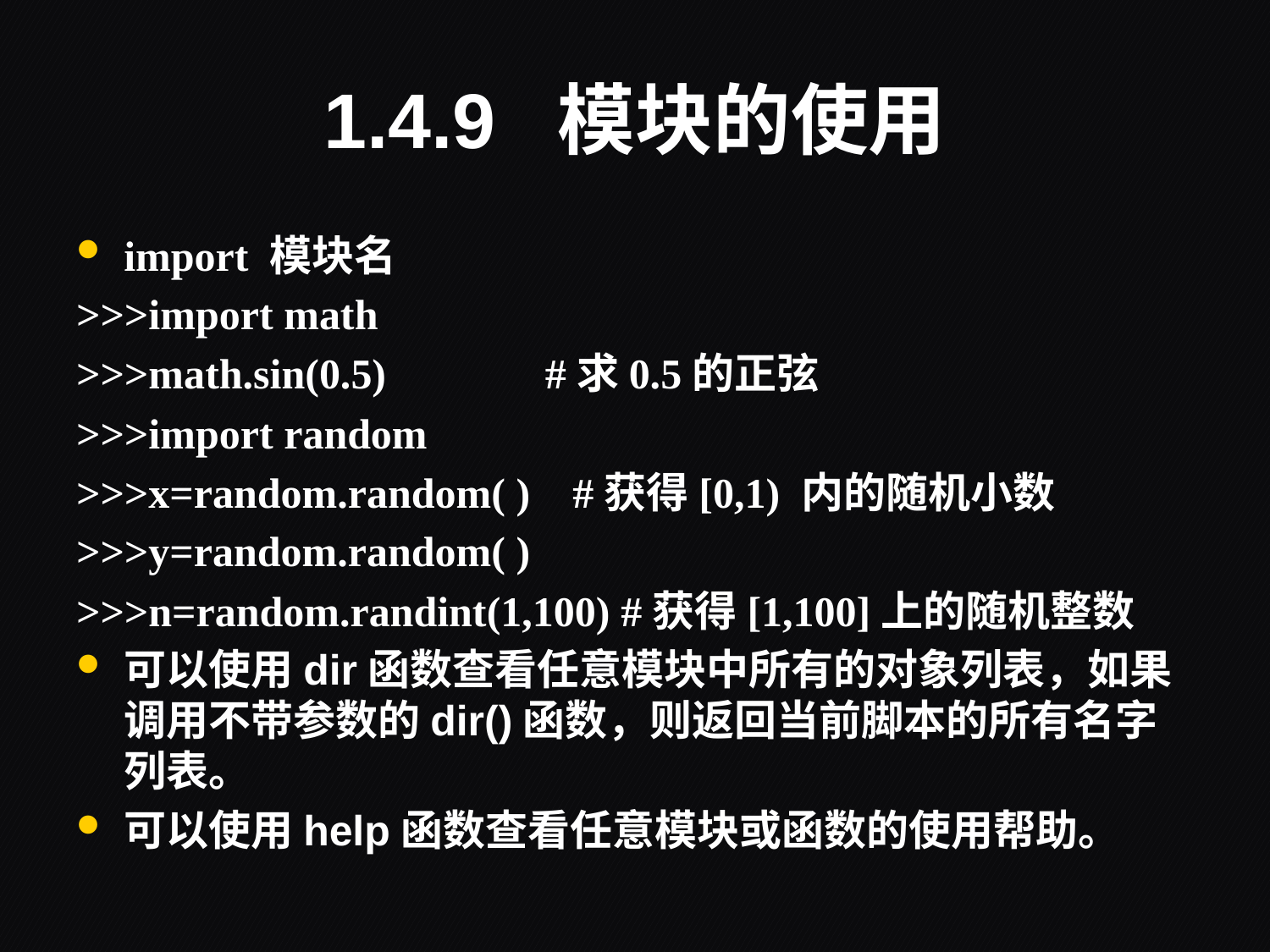

# 1.4.9  模块的使用
import 模块名
>>>import math
>>>math.sin(0.5)               #求0.5的正弦
>>>import random
>>>x=random.random( )    #获得[0,1) 内的随机小数
>>>y=random.random( )
>>>n=random.randint(1,100) #获得[1,100]上的随机整数
可以使用dir函数查看任意模块中所有的对象列表，如果调用不带参数的dir()函数，则返回当前脚本的所有名字列表。
可以使用help函数查看任意模块或函数的使用帮助。